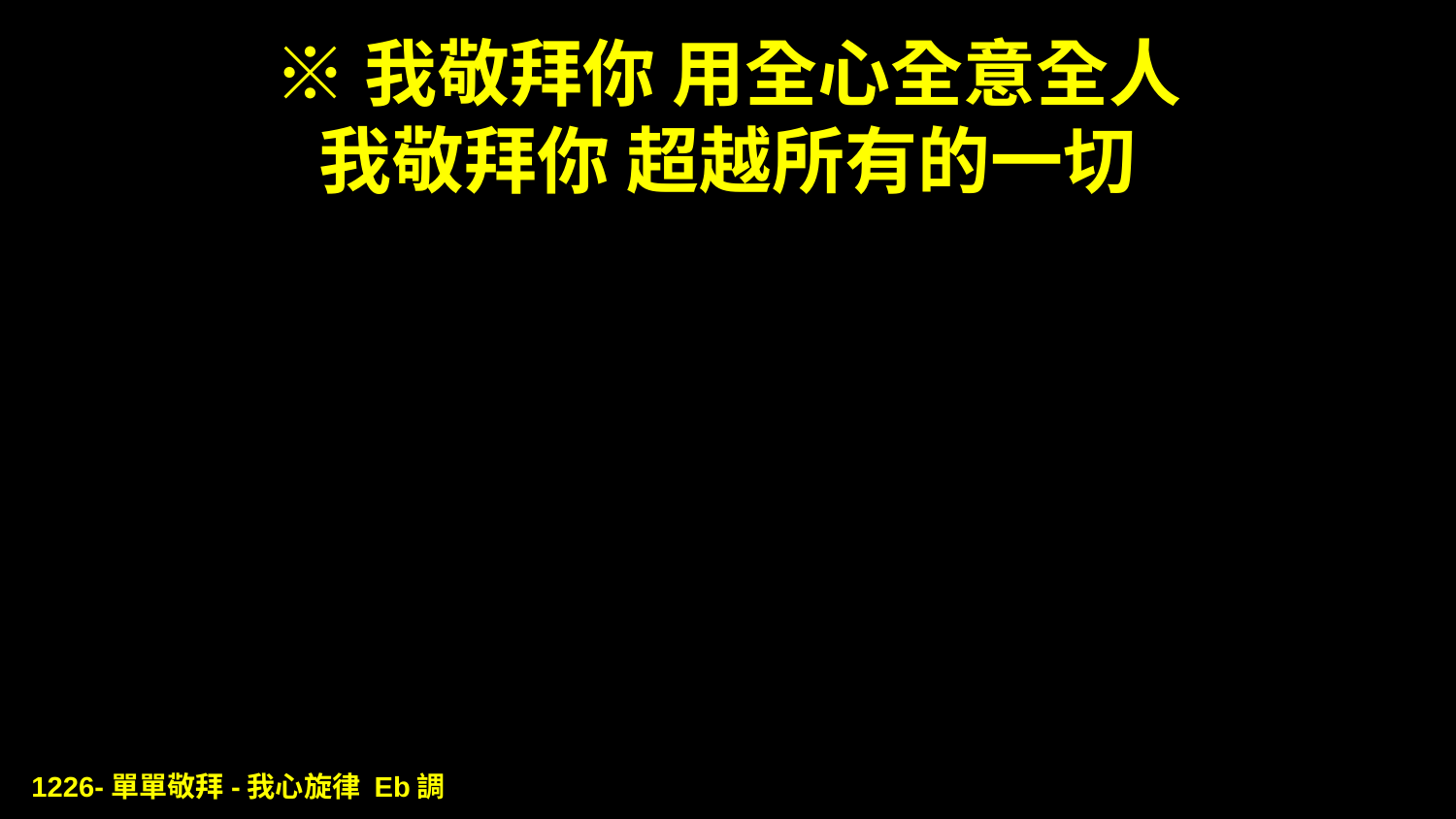

# ※我敬拜你 用全心全意全人 我敬拜你 超越所有的一切
1226-單單敬拜-我心旋律 Eb調